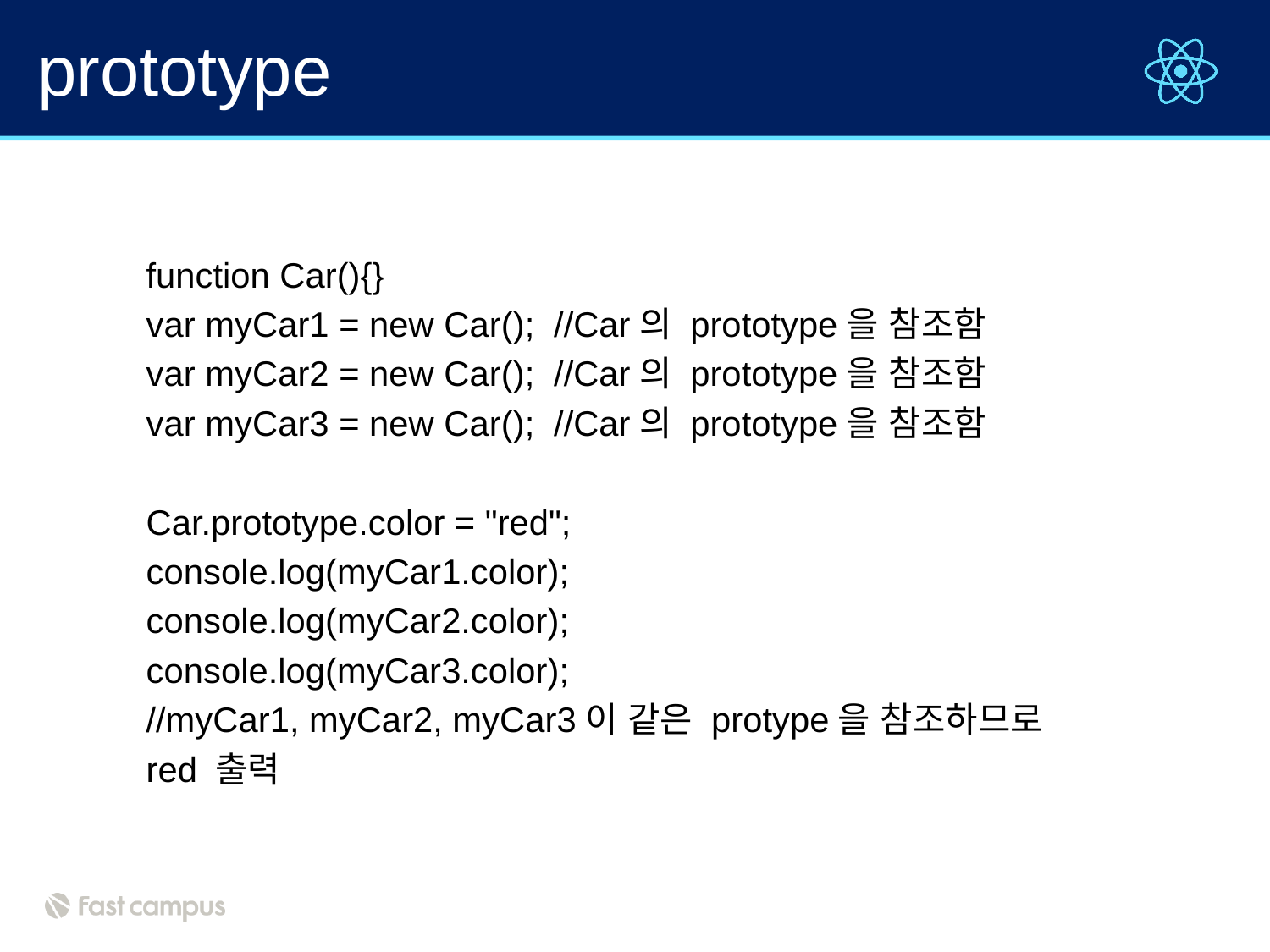

# prototype
function Car(){}
var myCar1 = new Car();  //Car의 prototype을 참조함
var myCar2 = new Car();  //Car의 prototype을 참조함
var myCar3 = new Car();  //Car의 prototype을 참조함

Car.prototype.color = "red";
console.log(myCar1.color);
console.log(myCar2.color);
console.log(myCar3.color);
//myCar1, myCar2, myCar3이 같은 protype을 참조하므로
red 출력